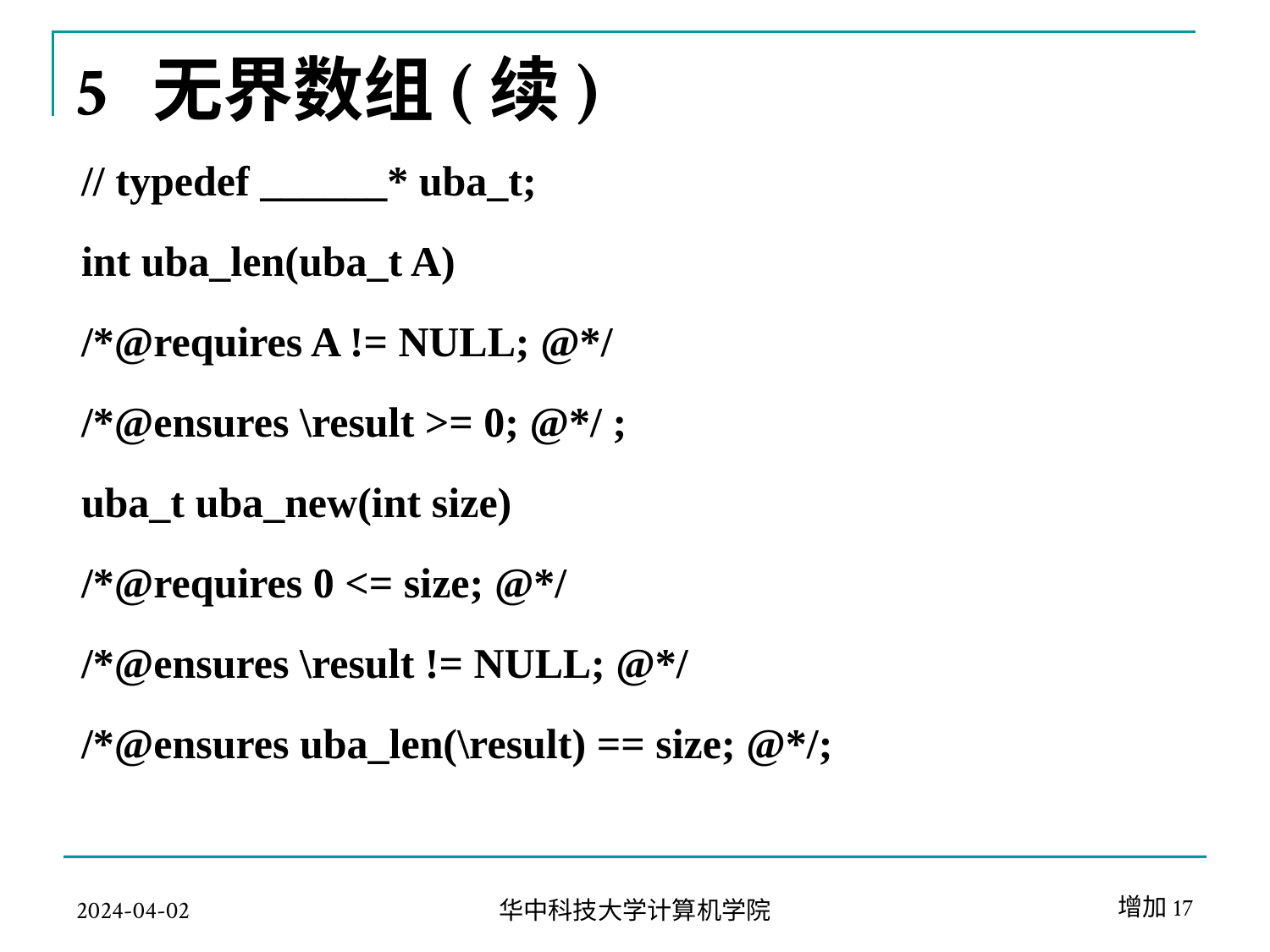

# 5  无界数组(续)
// typedef ______* uba_t;
int uba_len(uba_t A)
/*@requires A != NULL; @*/
/*@ensures \result >= 0; @*/ ;
uba_t uba_new(int size)
/*@requires 0 <= size; @*/
/*@ensures \result != NULL; @*/
/*@ensures uba_len(\result) == size; @*/;

2024-04-02
增加17
华中科技大学计算机学院